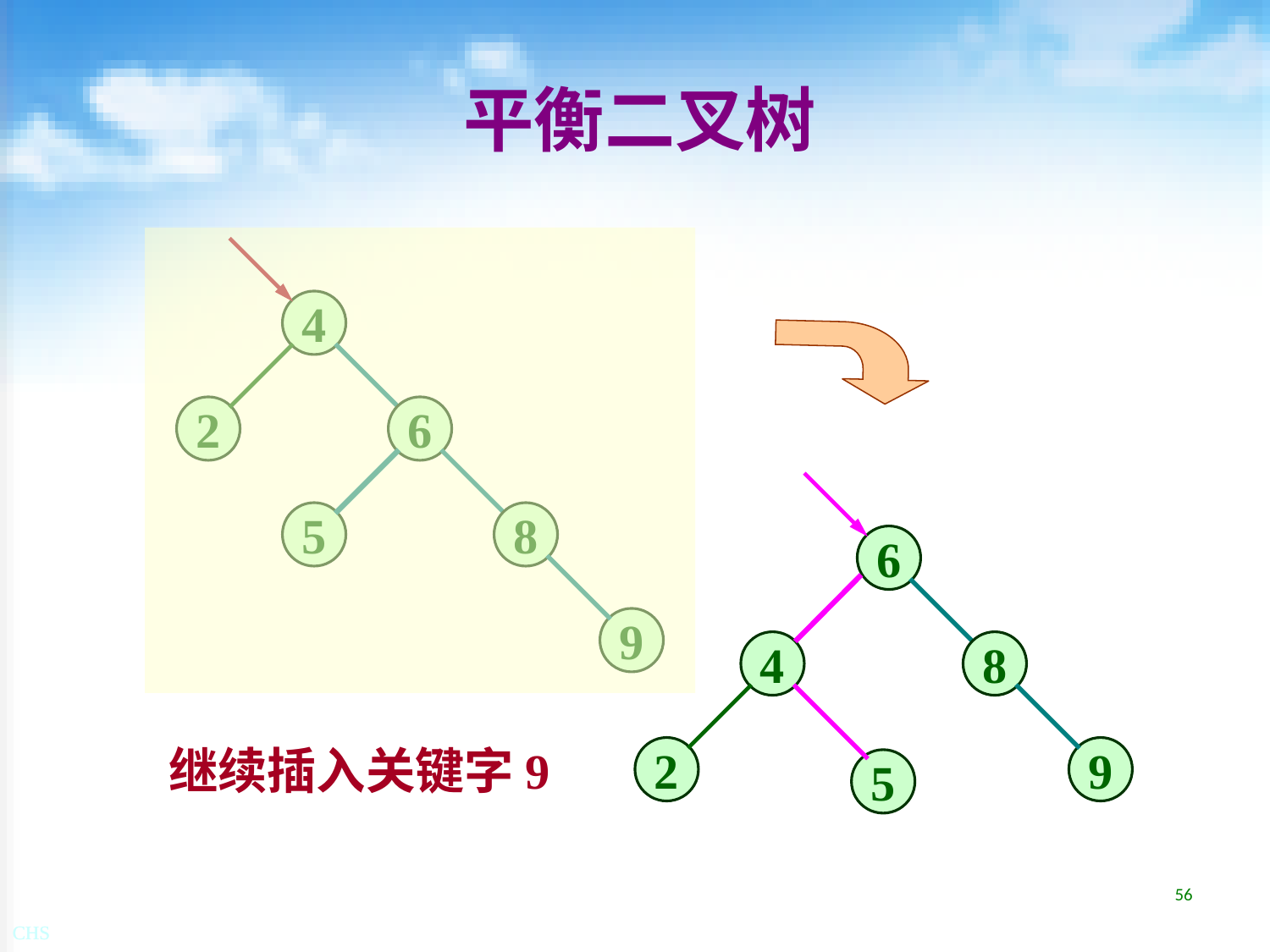

# 平衡二叉树

4

2
6

5
8
6

9
4
8

继续插入关键字9
2
9
5
56